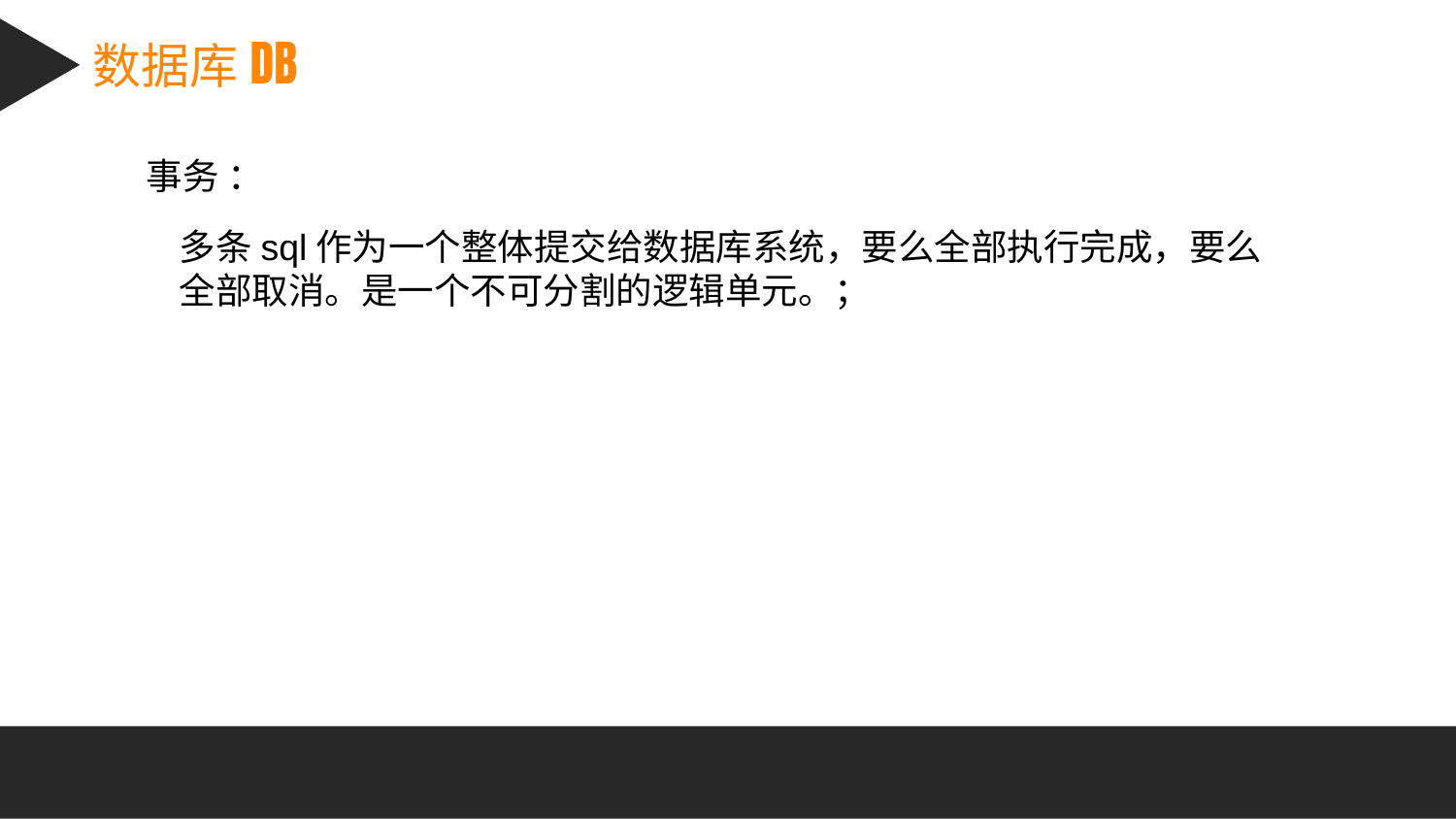

数据库DB
事务 ：
多条sql作为一个整体提交给数据库系统，要么全部执行完成，要么全部取消。是一个不可分割的逻辑单元。；